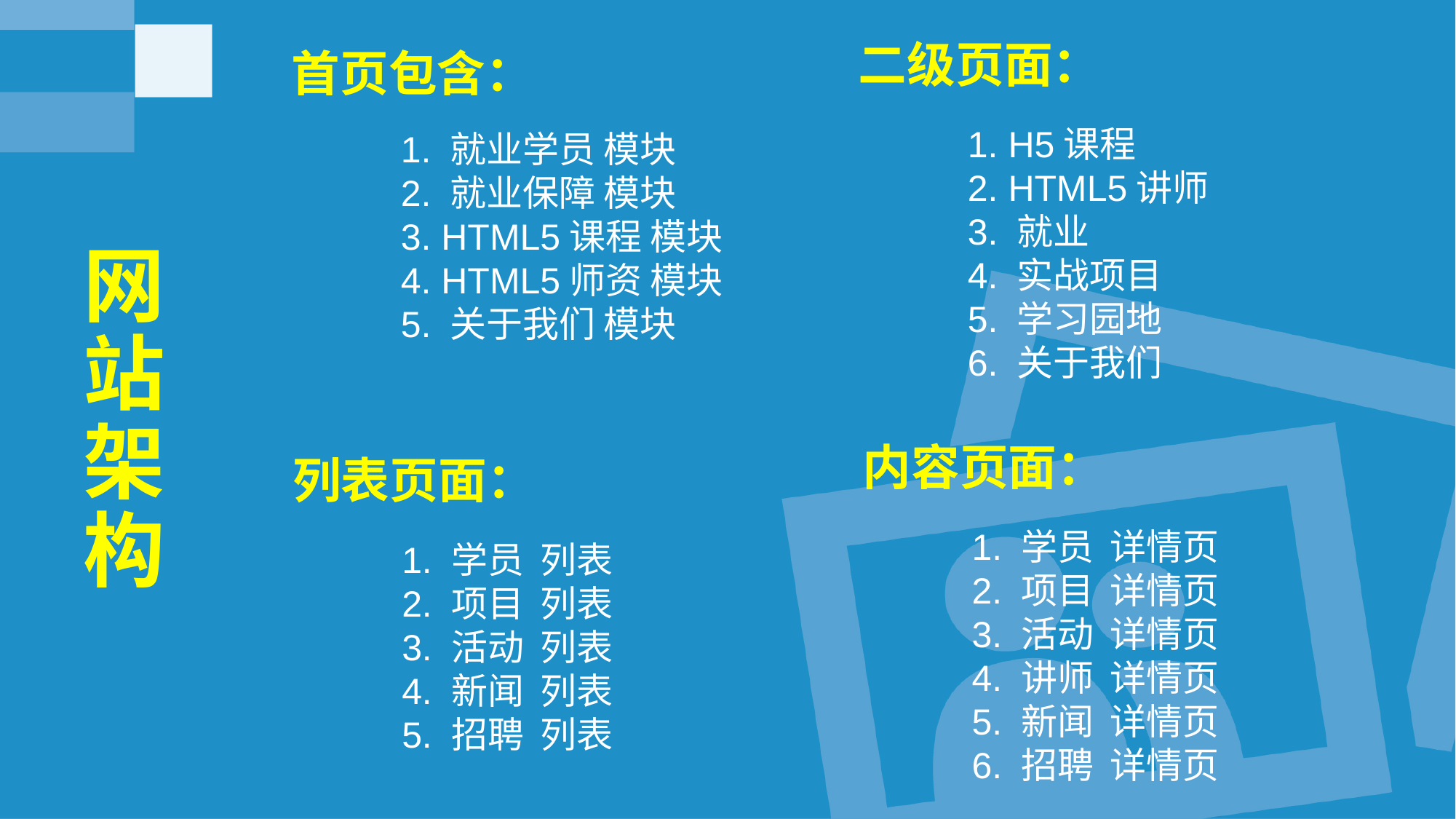

首页包含：

	1. 就业学员 模块
	2. 就业保障 模块
	3. HTML5课程 模块
	4. HTML5师资 模块	5. 关于我们 模块

二级页面：

	1. H5课程
	2. HTML5讲师	3. 就业
	4. 实战项目
	5. 学习园地
	6. 关于我们

网站架构

内容页面：

	1. 学员  详情页	2. 项目  详情页
	3. 活动  详情页	4. 讲师  详情页
	5. 新闻  详情页
	6. 招聘  详情页

列表页面：

	1. 学员  列表
	2. 项目  列表
	3. 活动  列表
	4. 新闻  列表
	5. 招聘  列表